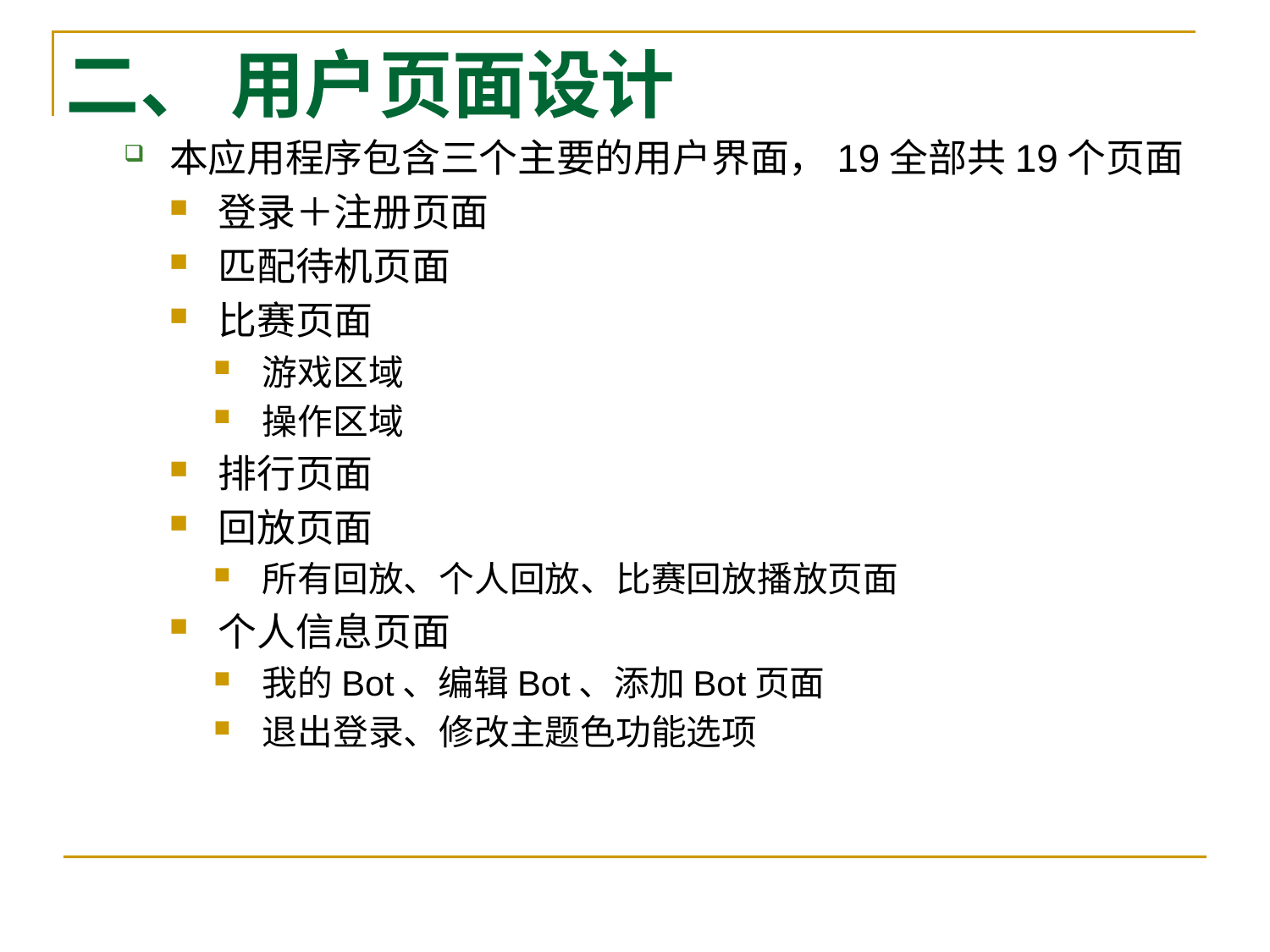

# 二、 用户页面设计
本应用程序包含三个主要的用户界面，19全部共19个页面
登录＋注册页面
匹配待机页面
比赛页面
游戏区域
操作区域
排行页面
回放页面
所有回放、个人回放、比赛回放播放页面
个人信息页面
我的Bot、编辑Bot、添加Bot页面
退出登录、修改主题色功能选项